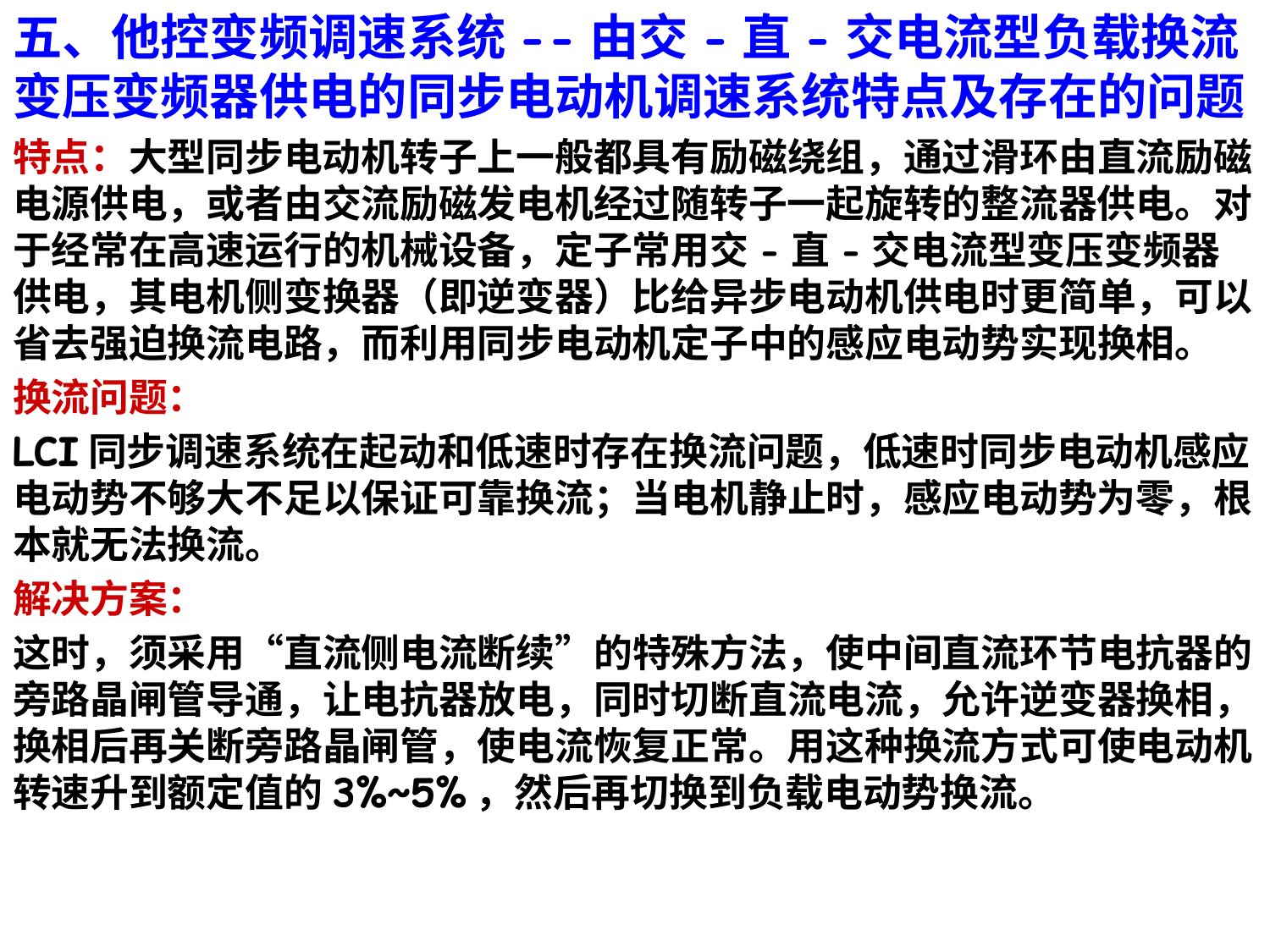

五、他控变频调速系统--由交-直-交电流型负载换流变压变频器供电的同步电动机调速系统特点及存在的问题
特点：大型同步电动机转子上一般都具有励磁绕组，通过滑环由直流励磁电源供电，或者由交流励磁发电机经过随转子一起旋转的整流器供电。对于经常在高速运行的机械设备，定子常用交-直-交电流型变压变频器供电，其电机侧变换器（即逆变器）比给异步电动机供电时更简单，可以省去强迫换流电路，而利用同步电动机定子中的感应电动势实现换相。
换流问题：
LCI同步调速系统在起动和低速时存在换流问题，低速时同步电动机感应电动势不够大不足以保证可靠换流；当电机静止时，感应电动势为零，根本就无法换流。
解决方案：
这时，须采用“直流侧电流断续”的特殊方法，使中间直流环节电抗器的旁路晶闸管导通，让电抗器放电，同时切断直流电流，允许逆变器换相，换相后再关断旁路晶闸管，使电流恢复正常。用这种换流方式可使电动机转速升到额定值的3%~5%，然后再切换到负载电动势换流。